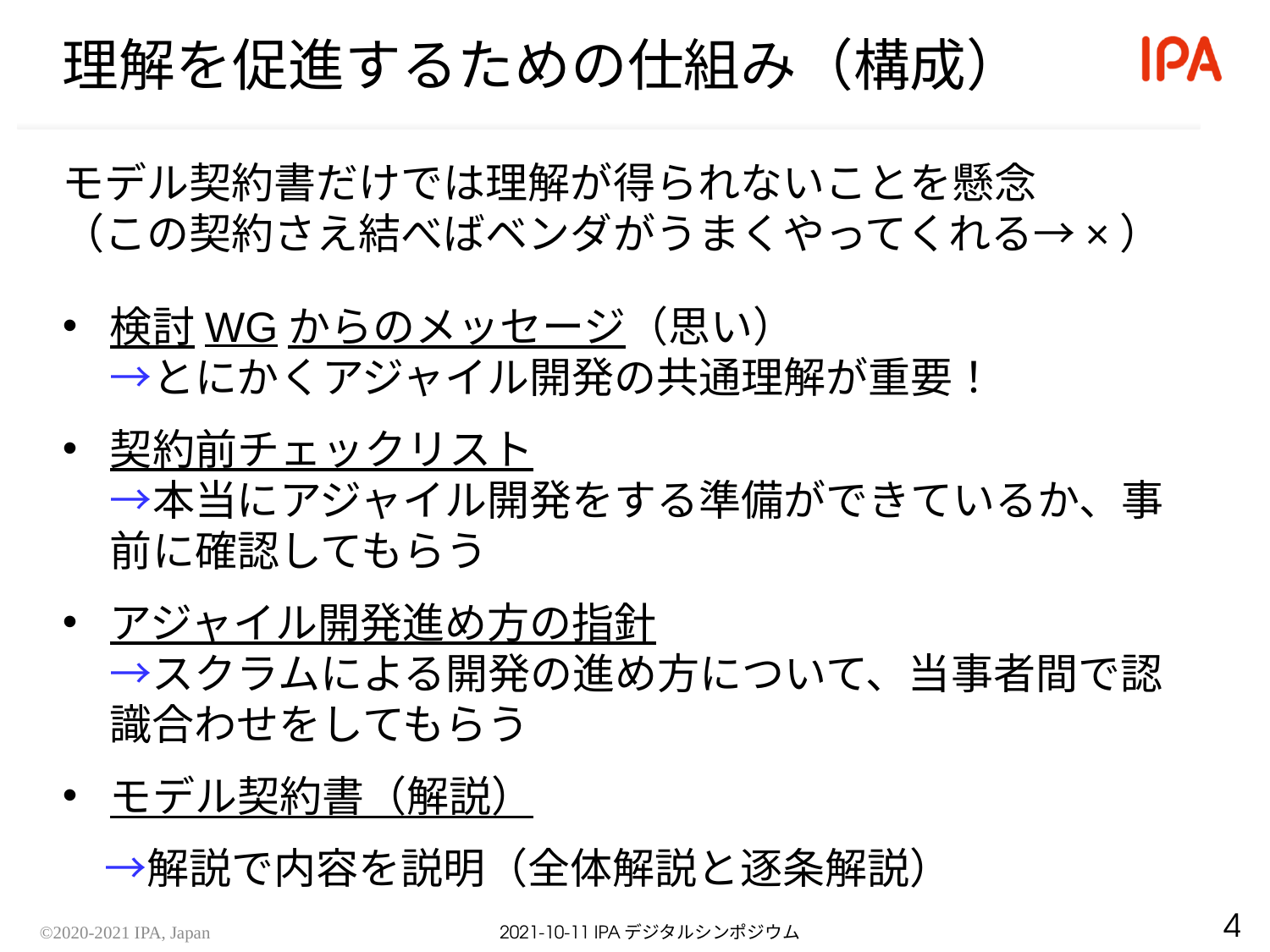

# 理解を促進するための仕組み（構成）
モデル契約書だけでは理解が得られないことを懸念
（この契約さえ結べばベンダがうまくやってくれる→×）
検討WGからのメッセージ（思い）
→とにかくアジャイル開発の共通理解が重要！
契約前チェックリスト
→本当にアジャイル開発をする準備ができているか、事前に確認してもらう
アジャイル開発進め方の指針
→スクラムによる開発の進め方について、当事者間で認識合わせをしてもらう
モデル契約書（解説）
　→解説で内容を説明（全体解説と逐条解説）
4
©2020-2021 IPA, Japan